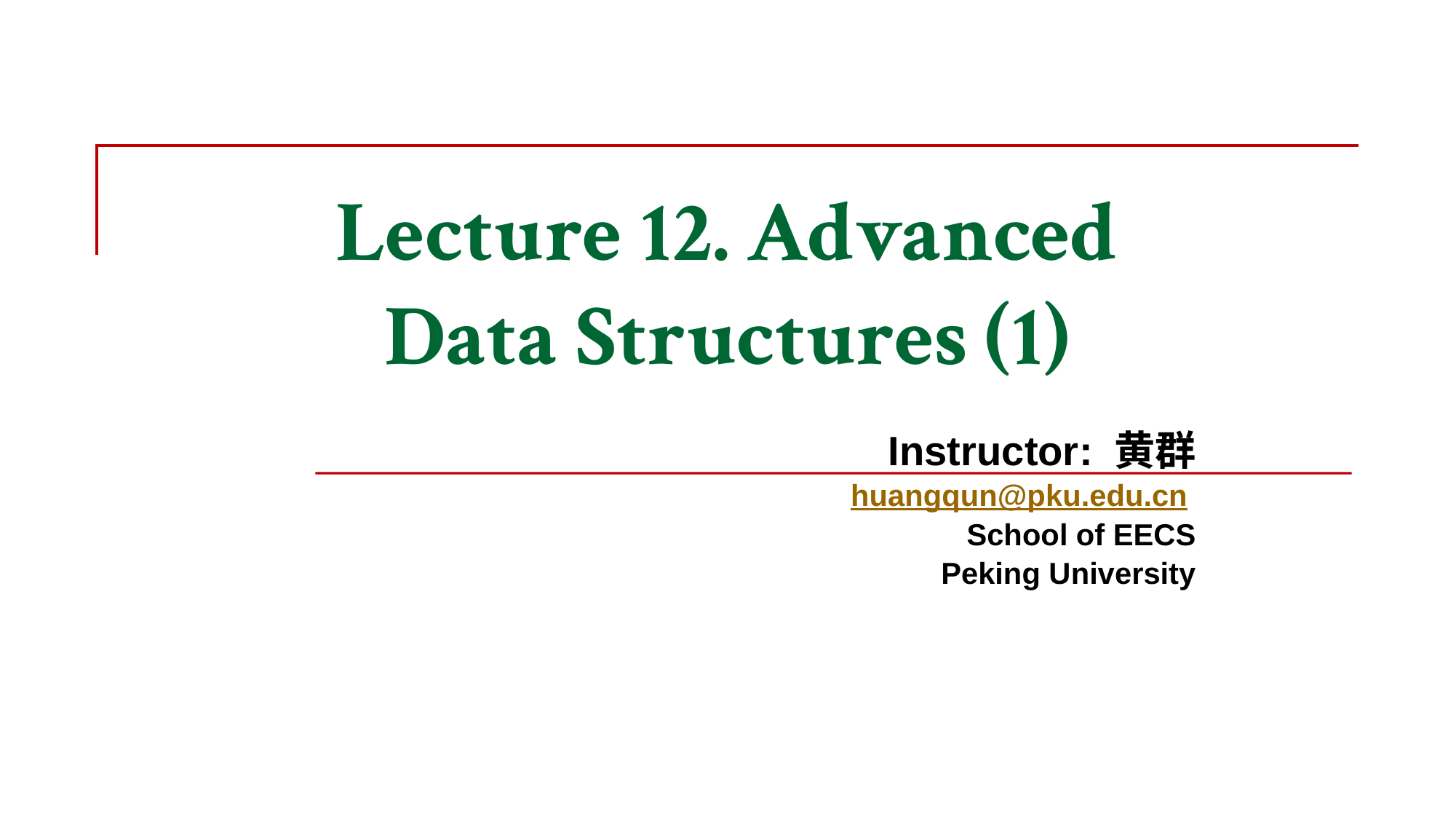

Lecture 12. Advanced
Data Structures (1)
Instructor: 黄群
huangqun@pku.edu.cn
School of EECS
Peking University